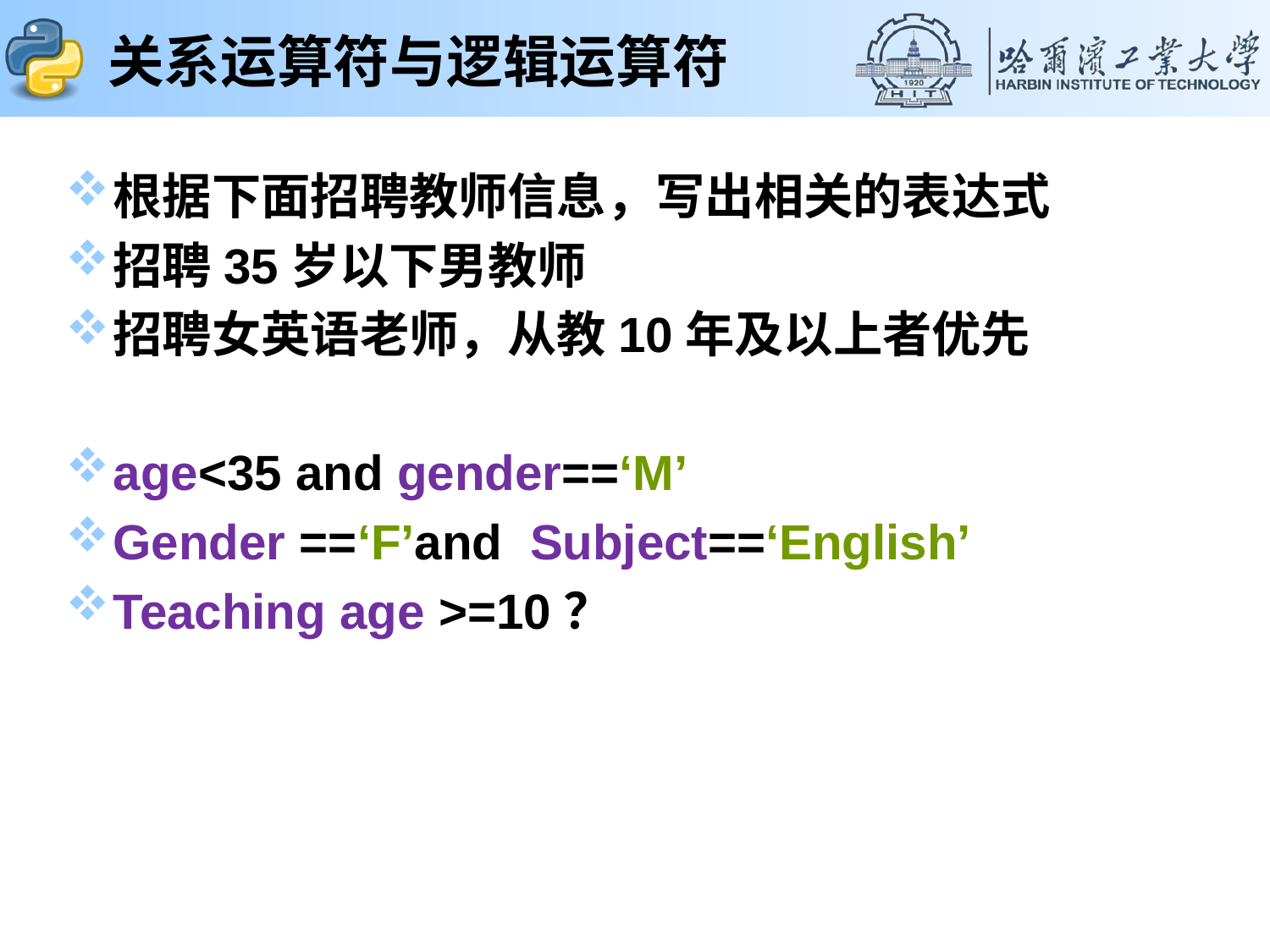

# 关系运算符与逻辑运算符
根据下面招聘教师信息，写出相关的表达式
招聘35岁以下男教师
招聘女英语老师，从教10年及以上者优先

age<35 and gender==‘M’
Gender ==‘F’and  Subject==‘English’
Teaching age >=10？